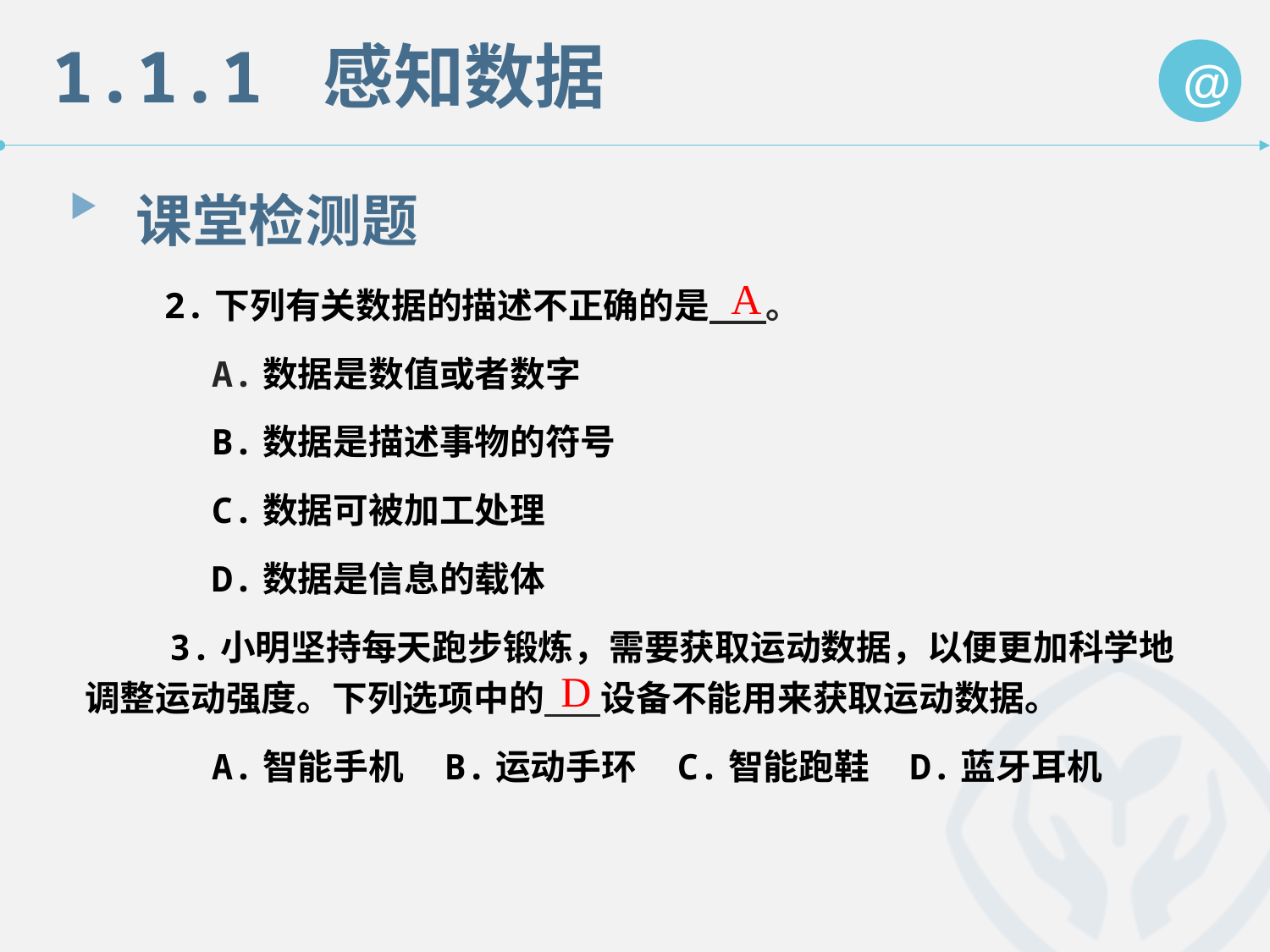

课堂检测题

A
　　2.下列有关数据的描述不正确的是       。
      A.数据是数值或者数字
      B.数据是描述事物的符号
      C.数据可被加工处理
      D.数据是信息的载体
    3.小明坚持每天跑步锻炼，需要获取运动数据，以便更加科学地调整运动强度。下列选项中的       设备不能用来获取运动数据。
      A.智能手机    B.运动手环    C.智能跑鞋    D.蓝牙耳机

D